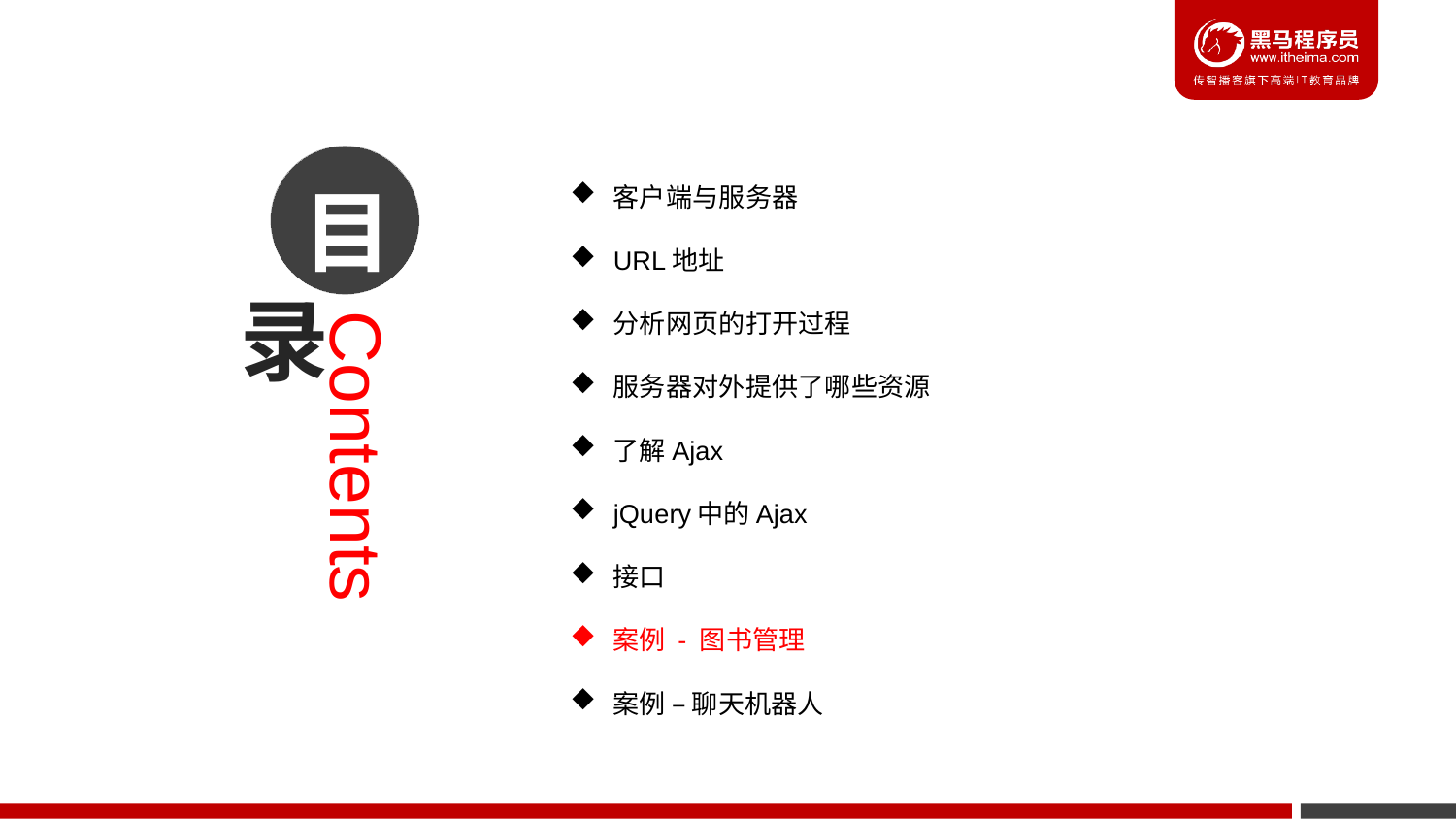

客户端与服务器
URL地址
分析网页的打开过程
服务器对外提供了哪些资源
了解Ajax
jQuery中的Ajax
接口
案例 - 图书管理
案例 – 聊天机器人